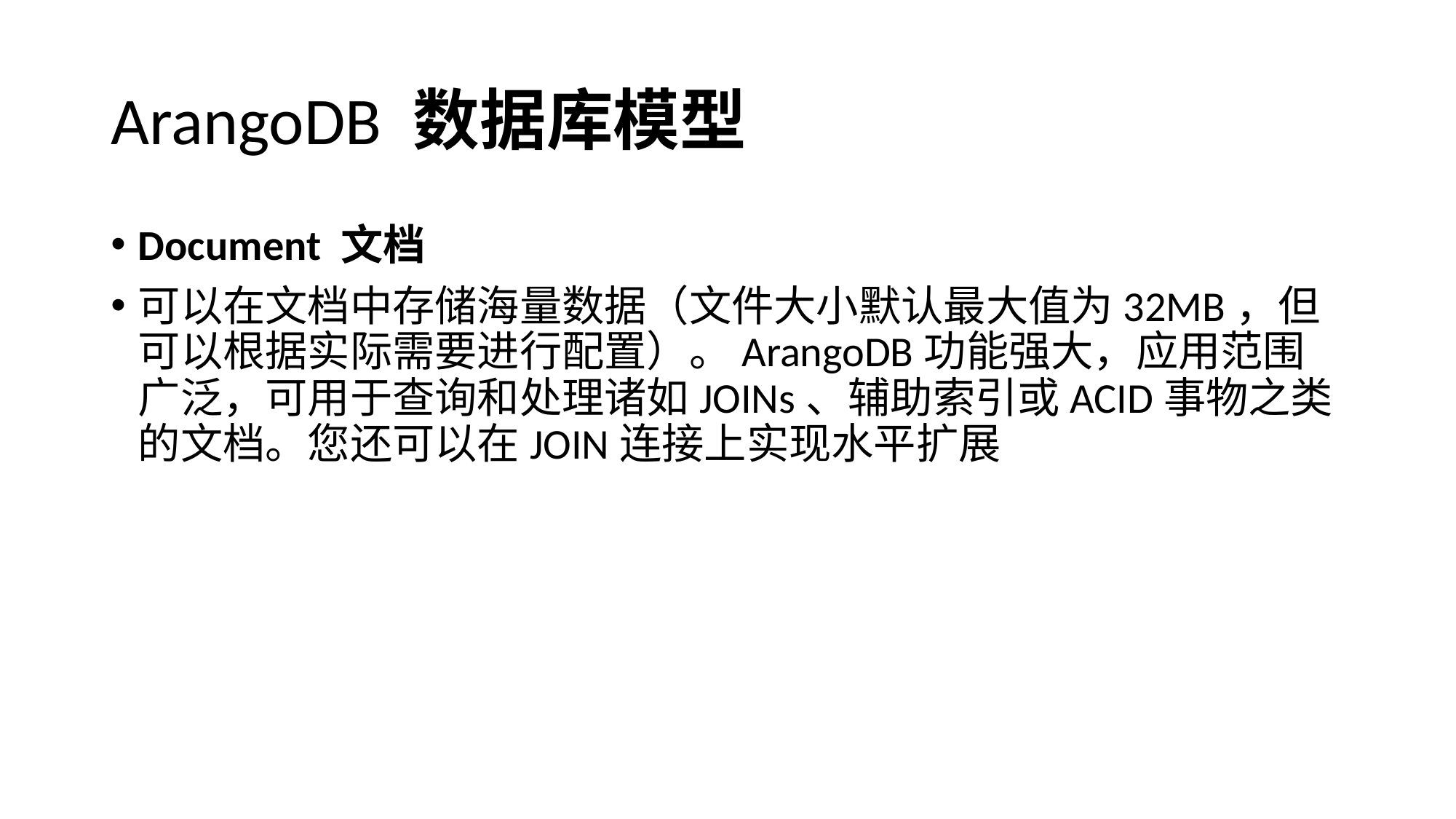

# ArangoDB 数据库模型
Document 文档
可以在文档中存储海量数据（文件大小默认最大值为32MB，但可以根据实际需要进行配置）。ArangoDB功能强大，应用范围广泛，可用于查询和处理诸如JOINs、辅助索引或ACID事物之类的文档。您还可以在JOIN连接上实现水平扩展